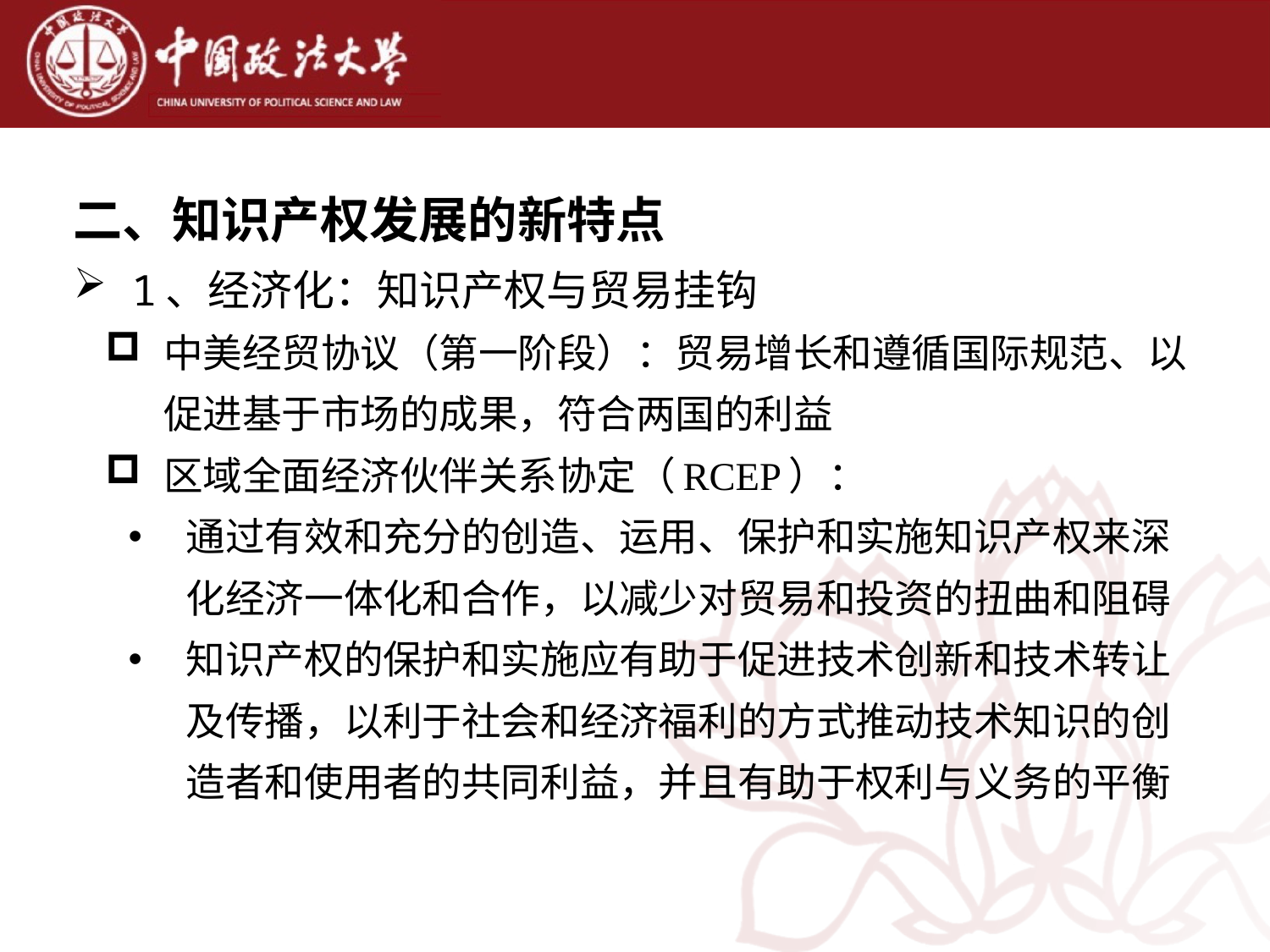

二、知识产权发展的新特点
1、经济化：知识产权与贸易挂钩
中美经贸协议（第一阶段）：贸易增长和遵循国际规范、以促进基于市场的成果，符合两国的利益
区域全面经济伙伴关系协定（RCEP）：
通过有效和充分的创造、运用、保护和实施知识产权来深化经济一体化和合作，以减少对贸易和投资的扭曲和阻碍
知识产权的保护和实施应有助于促进技术创新和技术转让及传播，以利于社会和经济福利的方式推动技术知识的创造者和使用者的共同利益，并且有助于权利与义务的平衡